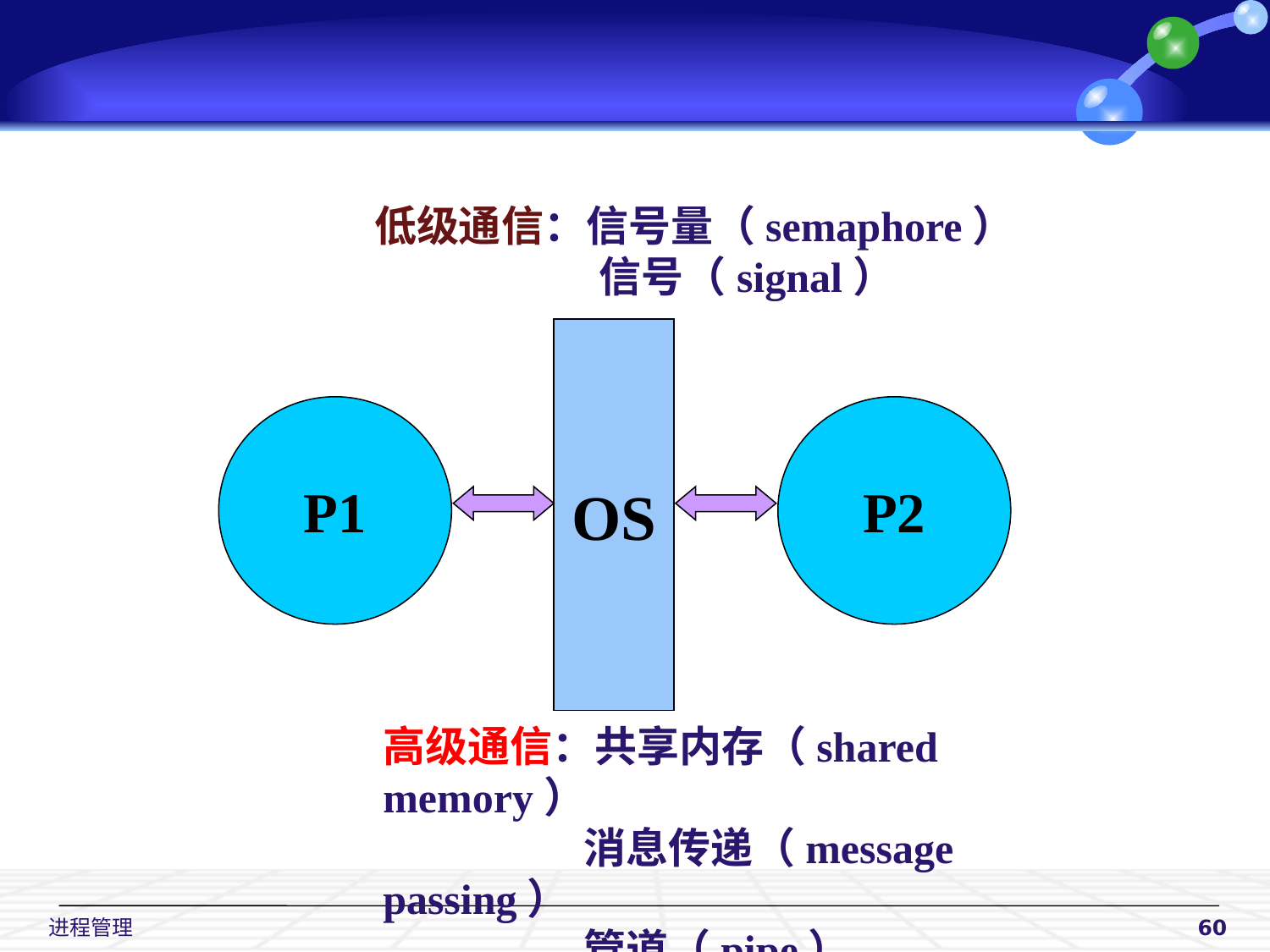

低级通信：信号量（semaphore）
          信号（signal）
OS
P1
P2

高级通信：共享内存（shared memory）
                    消息传递（message passing）
                    管道（pipe）
   进程管理
60